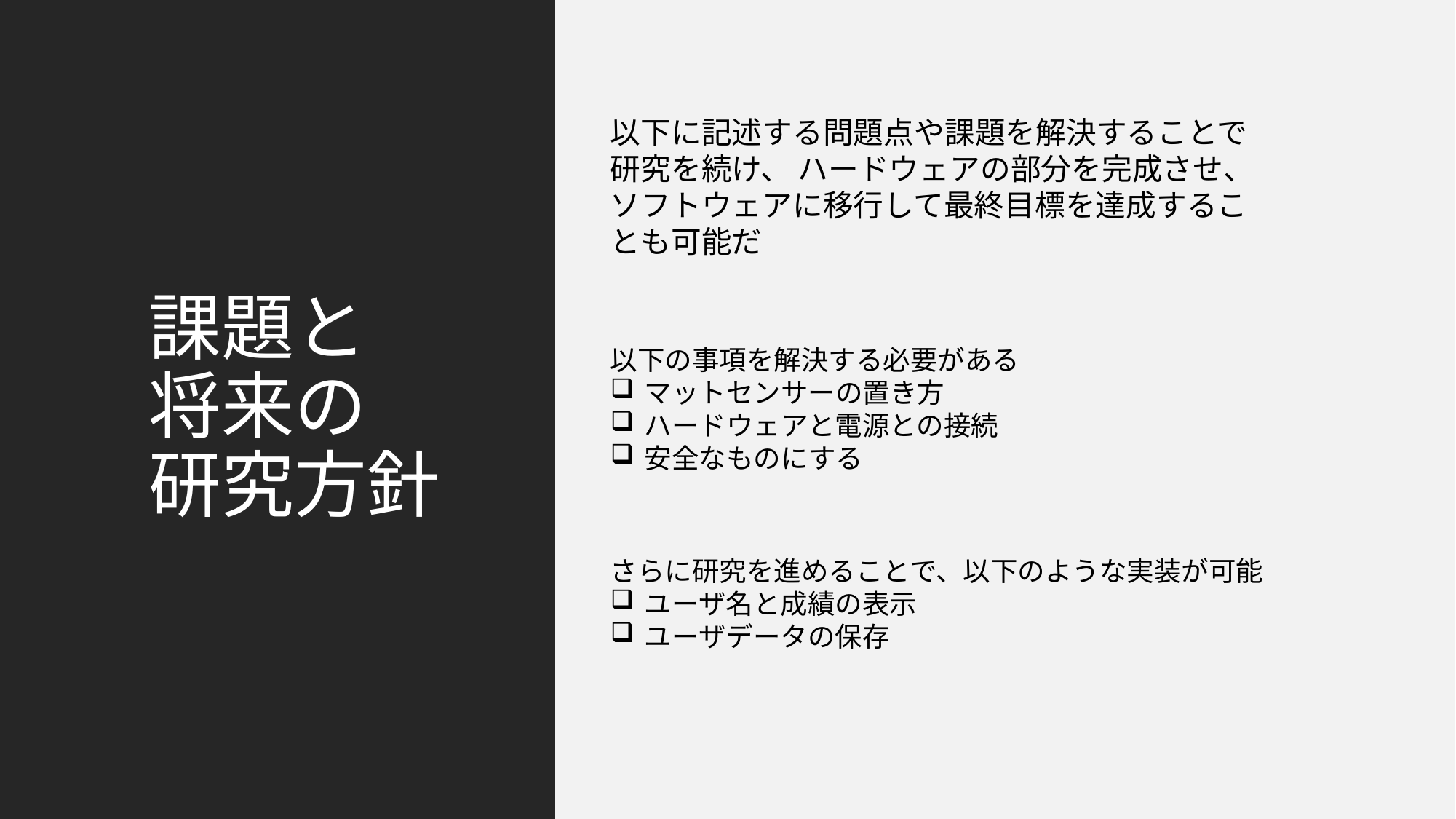

# 課題と 将来の 研究方針
以下に記述する問題点や課題を解決することで研究を続け、 ハードウェアの部分を完成させ、ソフトウェアに移行して最終目標を達成することも可能だ
以下の事項を解決する必要がある
マットセンサーの置き方
ハードウェアと電源との接続
安全なものにする
さらに研究を進めることで、以下のような実装が可能
ユーザ名と成績の表示
ユーザデータの保存